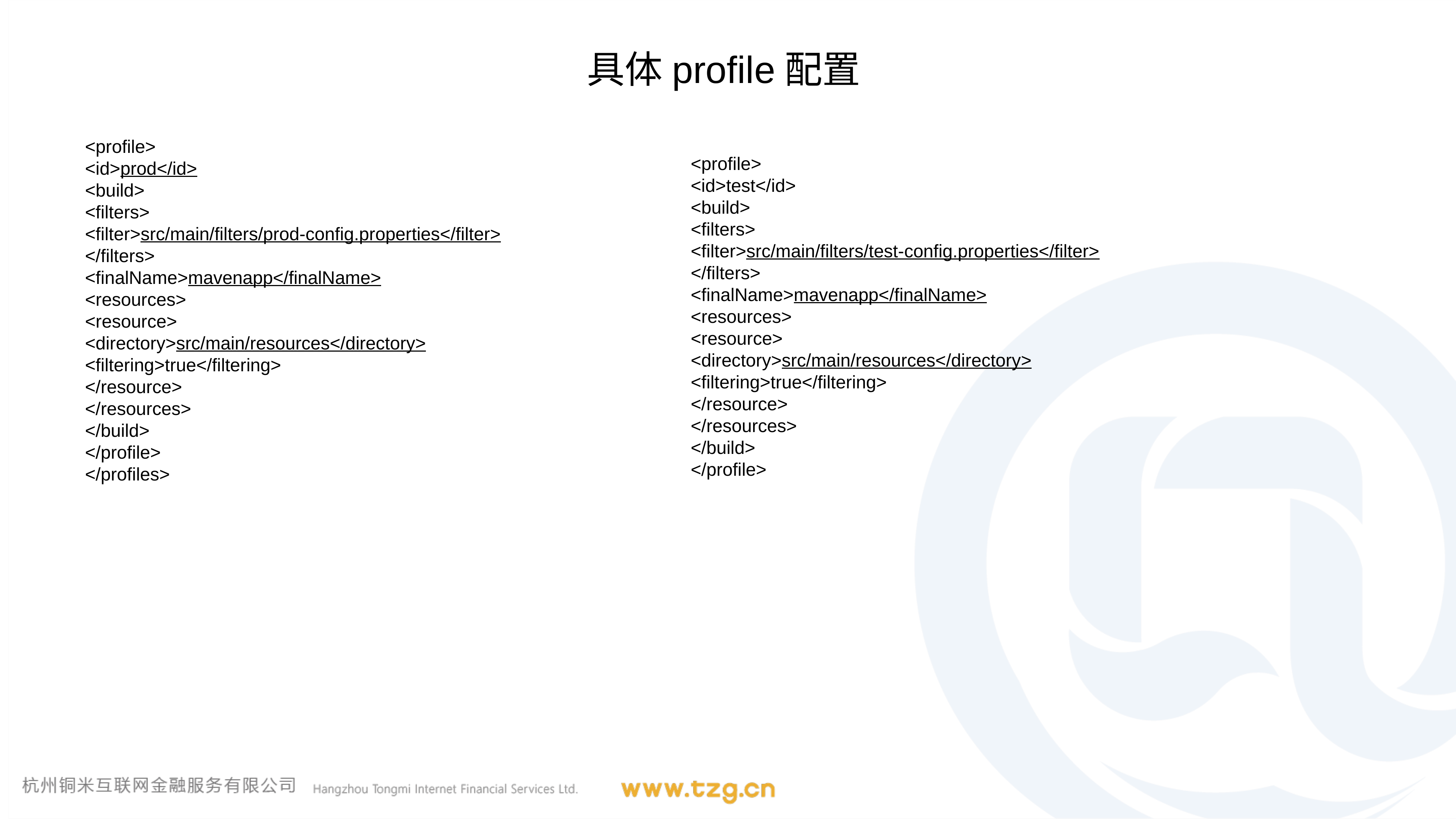

具体profile配置
<profile>
<id>prod</id>
<build>
<filters>
<filter>src/main/filters/prod-config.properties</filter>
</filters>
<finalName>mavenapp</finalName>
<resources>
<resource>
<directory>src/main/resources</directory>
<filtering>true</filtering>
</resource>
</resources>
</build>
</profile>
</profiles>
<profile>
<id>test</id>
<build>
<filters>
<filter>src/main/filters/test-config.properties</filter>
</filters>
<finalName>mavenapp</finalName>
<resources>
<resource>
<directory>src/main/resources</directory>
<filtering>true</filtering>
</resource>
</resources>
</build>
</profile>